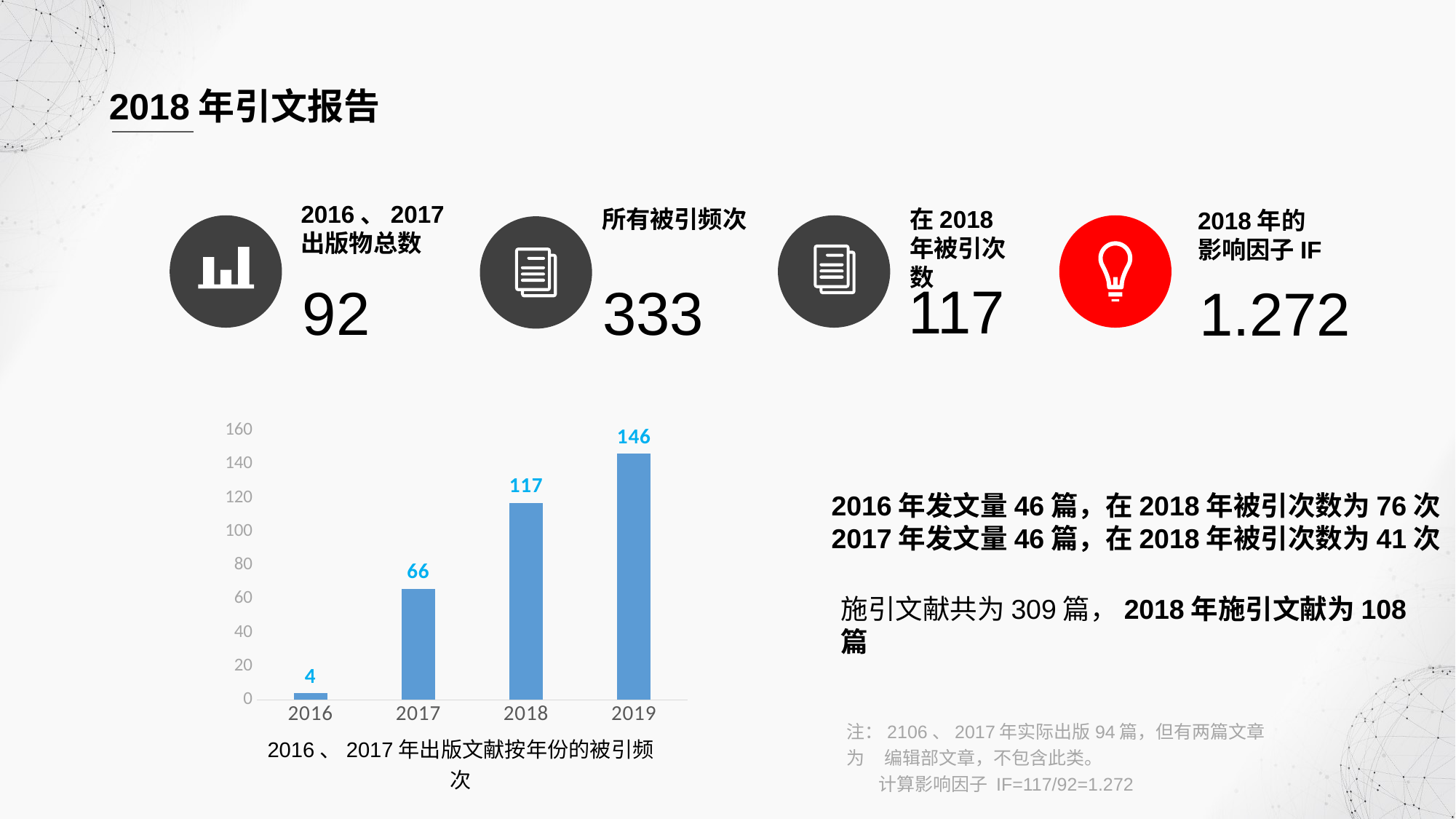

2018年引文报告
2016、2017出版物总数
92
所有被引频次
333
在2018年被引次数
117
2018年的影响因子IF
1.272

### Chart

| Category |  |
|---|---|
| 2016 | 4.0 |
| 2017 | 66.0 |
| 2018 | 117.0 |
| 2019 | 146.0 |
2016年发文量46篇，在2018年被引次数为76次
2017年发文量46篇，在2018年被引次数为41次

施引文献共为309篇，2018年施引文献为108篇
注：2106、2017年实际出版94篇，但有两篇文章为     编辑部文章，不包含此类。
       计算影响因子 IF=117/92=1.272
2016、2017年出版文献按年份的被引频次